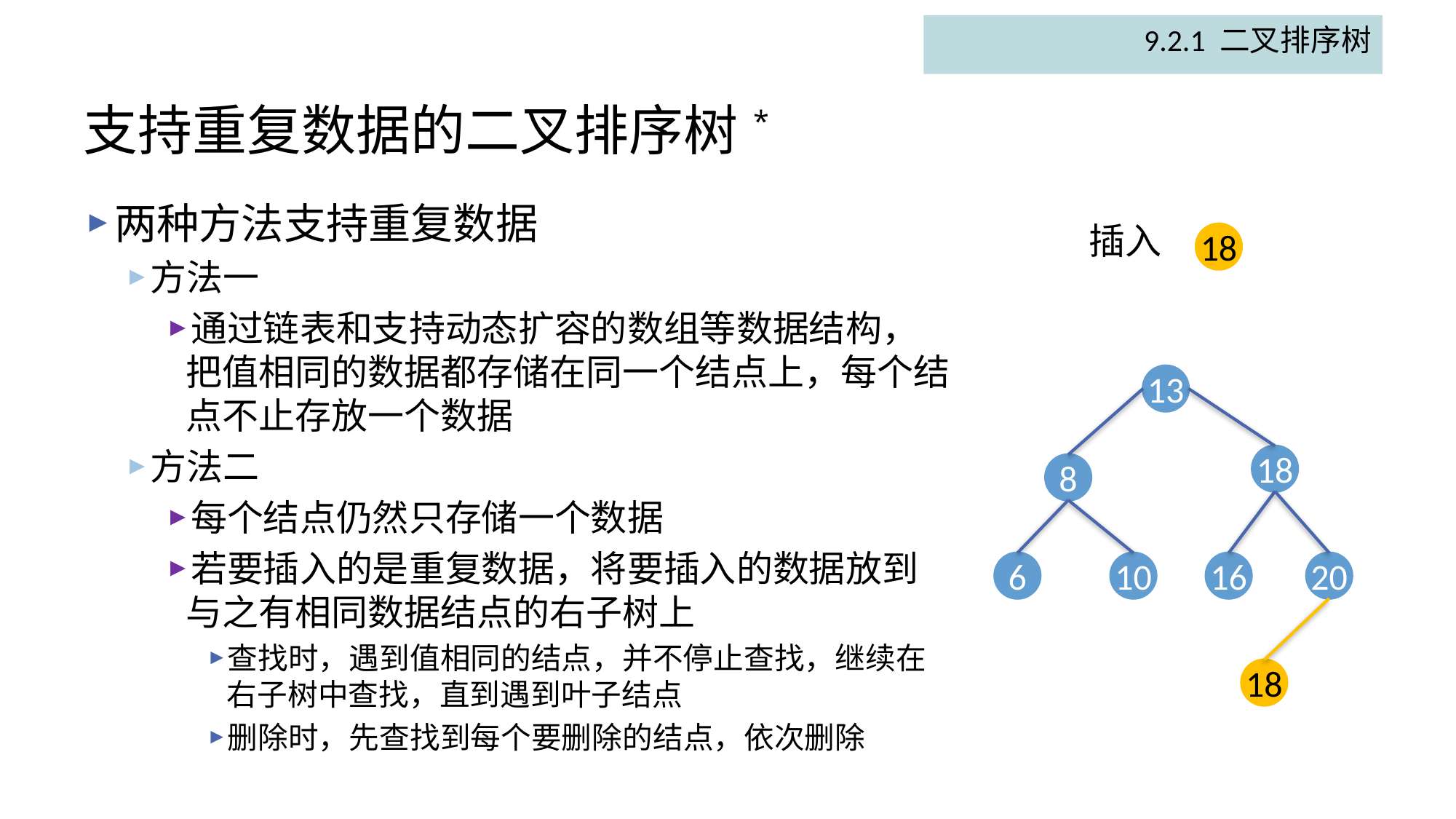

9.2.1 二叉排序树
# 支持重复数据的二叉排序树*
两种方法支持重复数据
方法一
通过链表和支持动态扩容的数组等数据结构，把值相同的数据都存储在同一个结点上，每个结点不止存放一个数据
方法二
每个结点仍然只存储一个数据
若要插入的是重复数据，将要插入的数据放到与之有相同数据结点的右子树上
查找时，遇到值相同的结点，并不停止查找，继续在右子树中查找，直到遇到叶子结点
删除时，先查找到每个要删除的结点，依次删除
插入
18
13
18
8
6
10
16
20
18